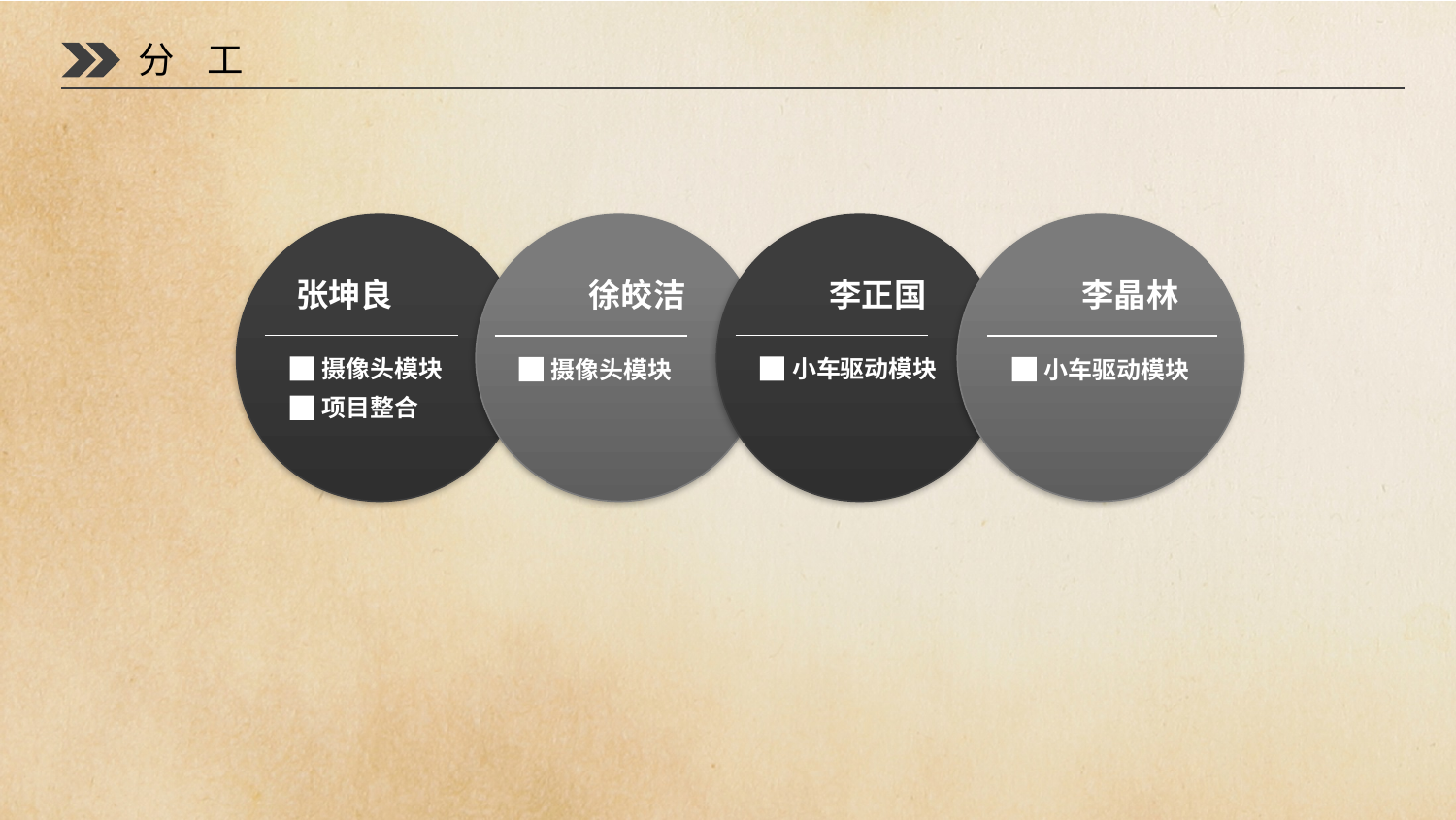

分    工

张坤良
李正国
徐皎洁
李晶林
摄像头模块
小车驱动模块
摄像头模块
小车驱动模块

项目整合